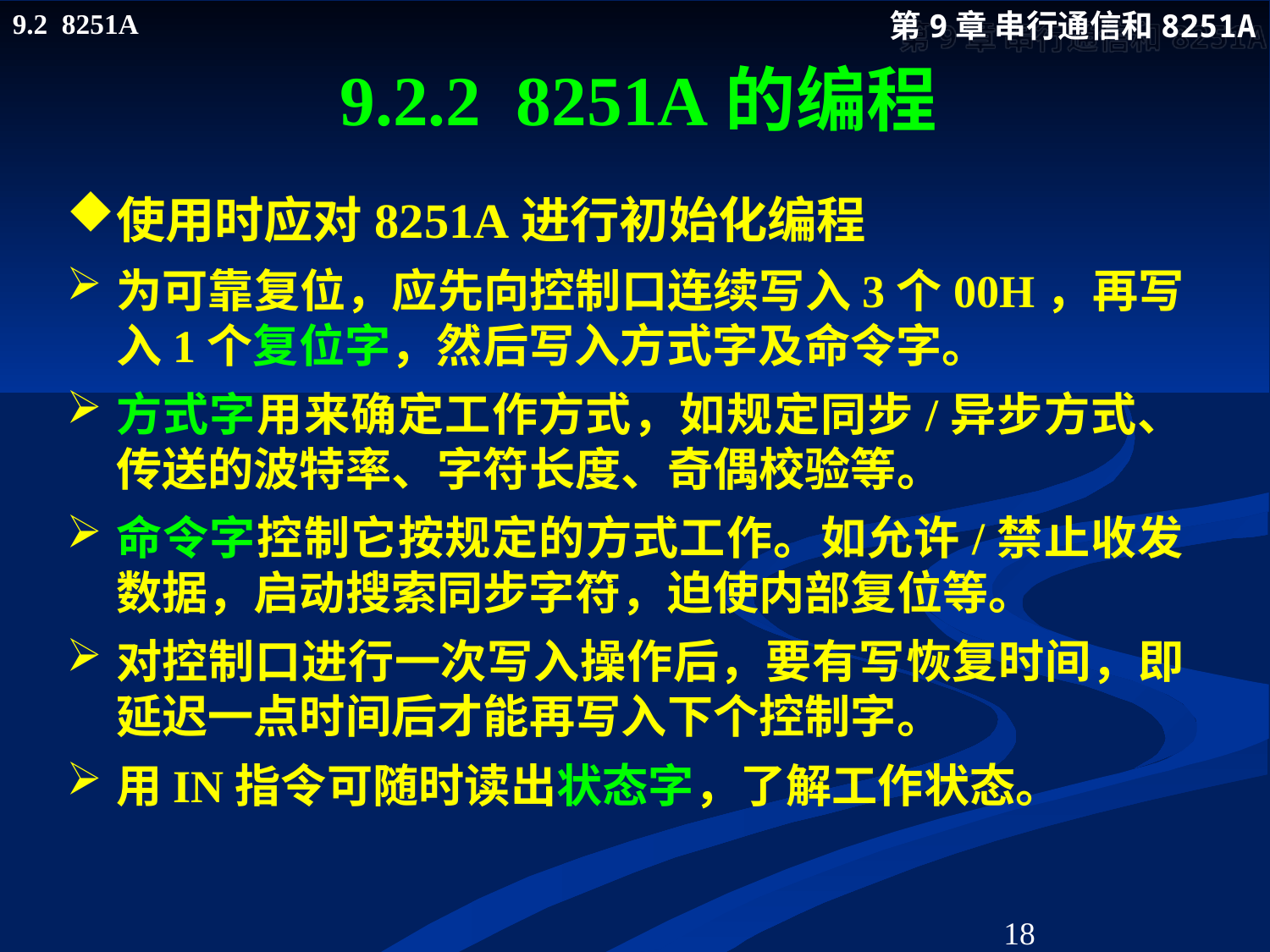

# 9.2.2  8251A的编程
使用时应对8251A进行初始化编程
为可靠复位，应先向控制口连续写入3个00H，再写入1个复位字，然后写入方式字及命令字。
方式字用来确定工作方式，如规定同步/异步方式、传送的波特率、字符长度、奇偶校验等。
命令字控制它按规定的方式工作。如允许/禁止收发数据，启动搜索同步字符，迫使内部复位等。
对控制口进行一次写入操作后，要有写恢复时间，即延迟一点时间后才能再写入下个控制字。
用IN指令可随时读出状态字，了解工作状态。